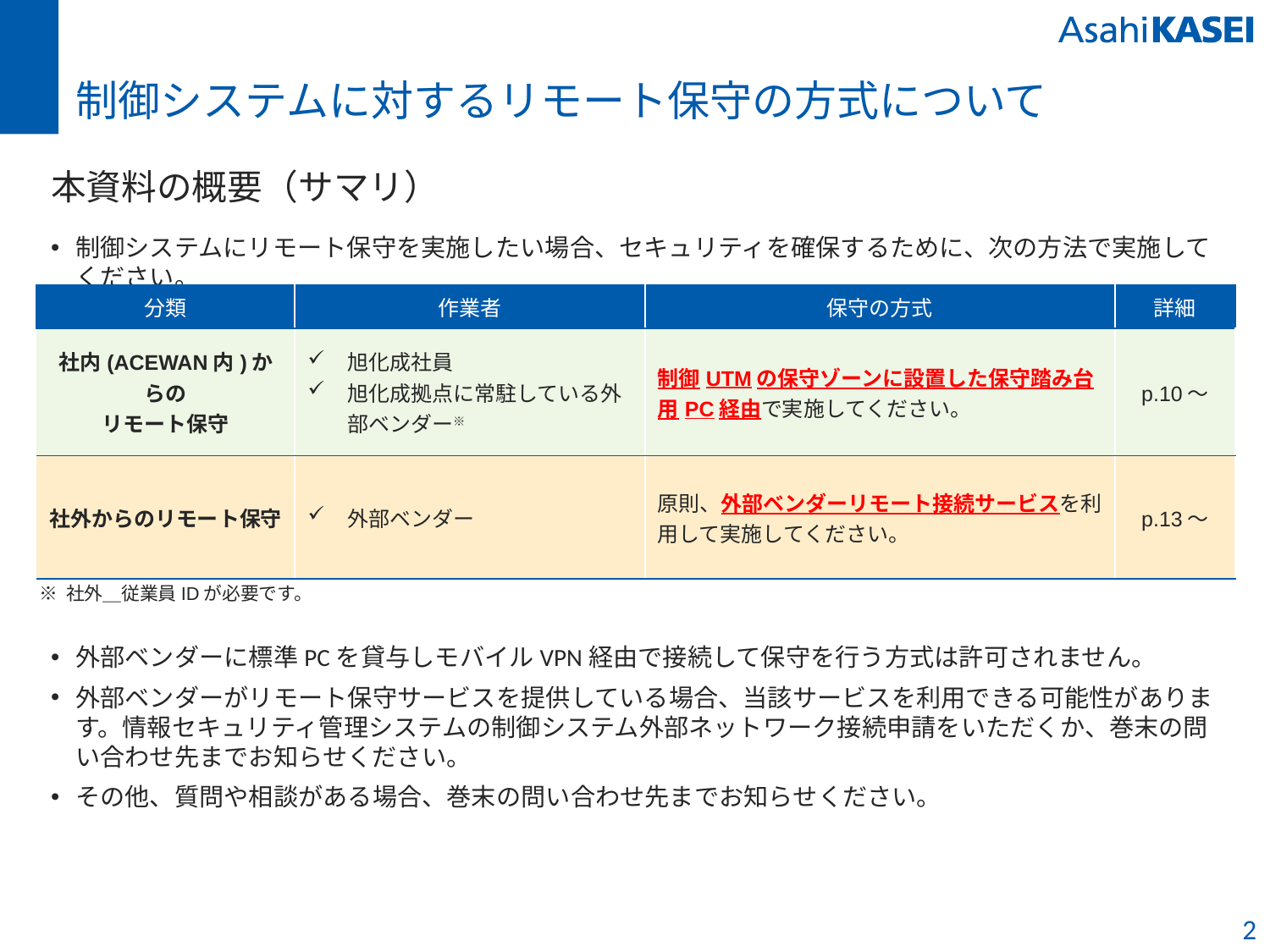

# 制御システムに対するリモート保守の方式について
本資料の概要（サマリ）
制御システムにリモート保守を実施したい場合、セキュリティを確保するために、次の方法で実施してください。
| 分類 | 作業者 | 保守の方式 | 詳細 |
| --- | --- | --- | --- |
| 社内(ACEWAN内)からの リモート保守 | 旭化成社員 旭化成拠点に常駐している外部ベンダー※ | 制御UTMの保守ゾーンに設置した保守踏み台用PC経由で実施してください。 | p.10～ |
| 社外からのリモート保守 | 外部ベンダー | 原則、外部ベンダーリモート接続サービスを利用して実施してください。 | p.13～ |
※ 社外＿従業員IDが必要です。
外部ベンダーに標準PCを貸与しモバイルVPN経由で接続して保守を行う方式は許可されません。
外部ベンダーがリモート保守サービスを提供している場合、当該サービスを利用できる可能性があります。情報セキュリティ管理システムの制御システム外部ネットワーク接続申請をいただくか、巻末の問い合わせ先までお知らせください。
その他、質問や相談がある場合、巻末の問い合わせ先までお知らせください。